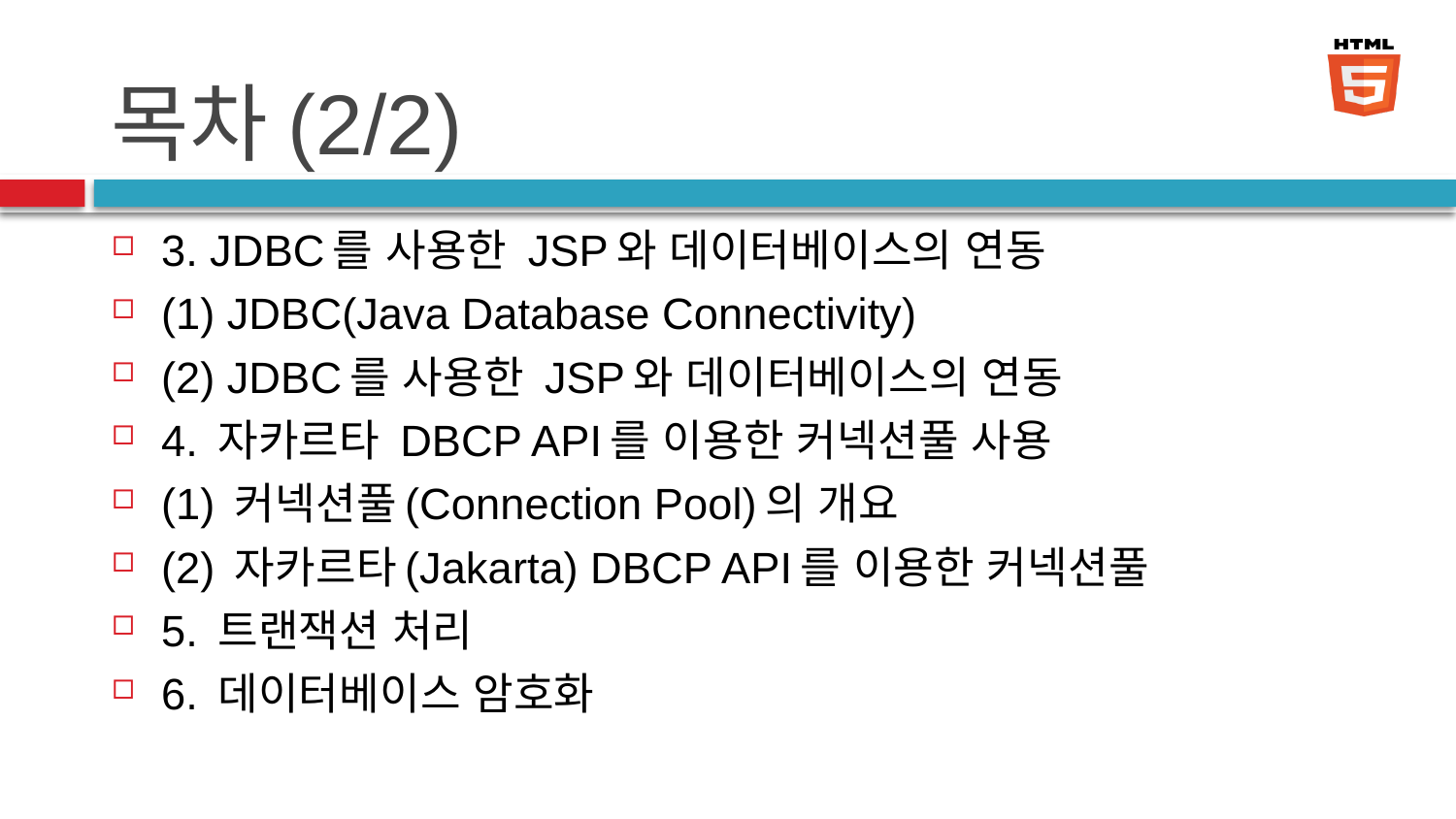

# 목차(2/2)
3. JDBC를 사용한 JSP와 데이터베이스의 연동
(1) JDBC(Java Database Connectivity)
(2) JDBC를 사용한 JSP와 데이터베이스의 연동
4. 자카르타 DBCP API를 이용한 커넥션풀 사용
(1) 커넥션풀(Connection Pool)의 개요
(2) 자카르타(Jakarta) DBCP API를 이용한 커넥션풀
5. 트랜잭션 처리
6. 데이터베이스 암호화